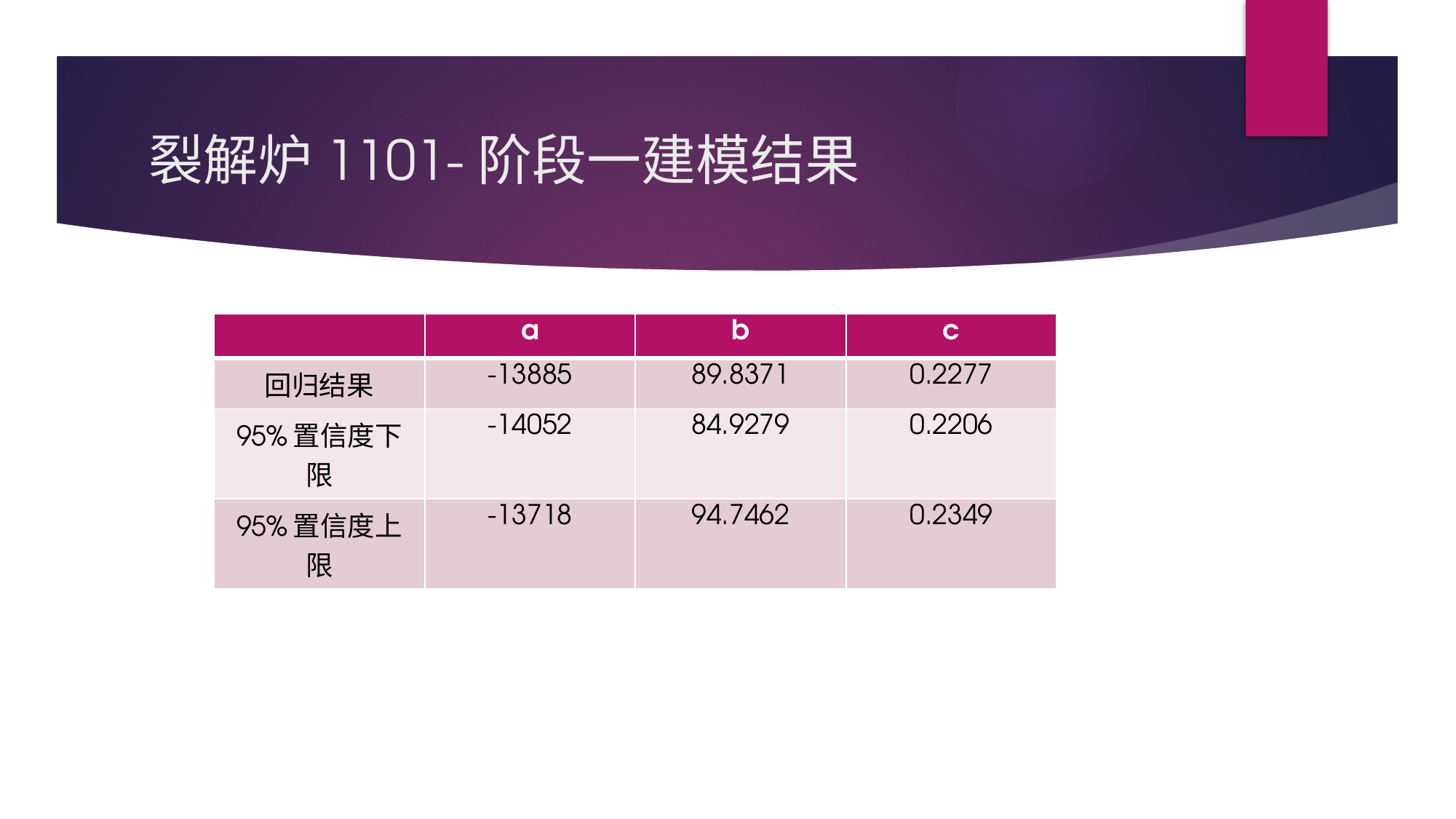

# 裂解炉1101-阶段一建模结果
|  | a | b | c |
| --- | --- | --- | --- |
| 回归结果 | -13885 | 89.8371 | 0.2277 |
| 95%置信度下限 | -14052 | 84.9279 | 0.2206 |
| 95%置信度上限 | -13718 | 94.7462 | 0.2349 |